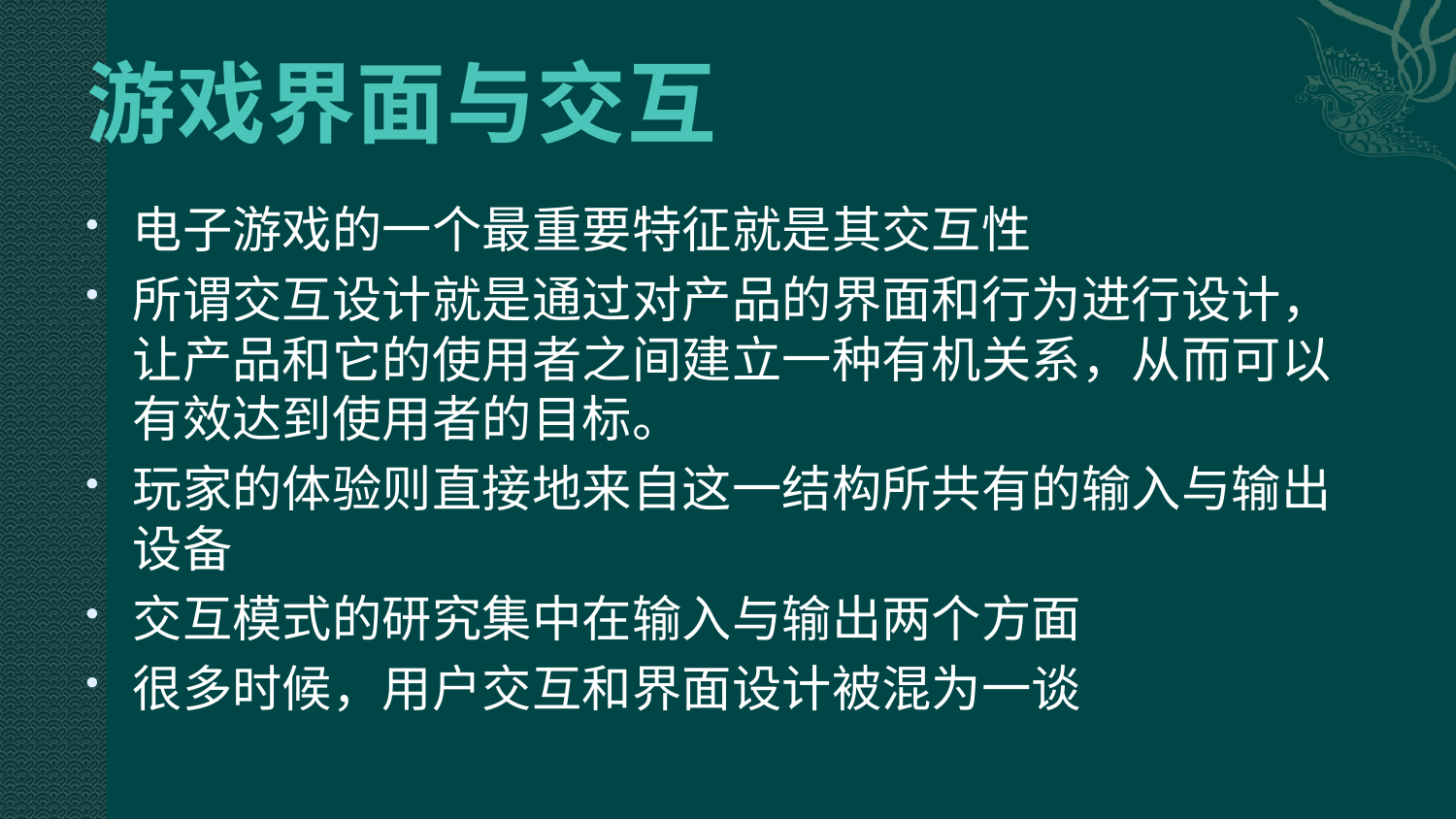

# 游戏界面与交互
电子游戏的一个最重要特征就是其交互性
所谓交互设计就是通过对产品的界面和行为进行设计，让产品和它的使用者之间建立一种有机关系，从而可以有效达到使用者的目标。
玩家的体验则直接地来自这一结构所共有的输入与输出设备
交互模式的研究集中在输入与输出两个方面
很多时候，用户交互和界面设计被混为一谈